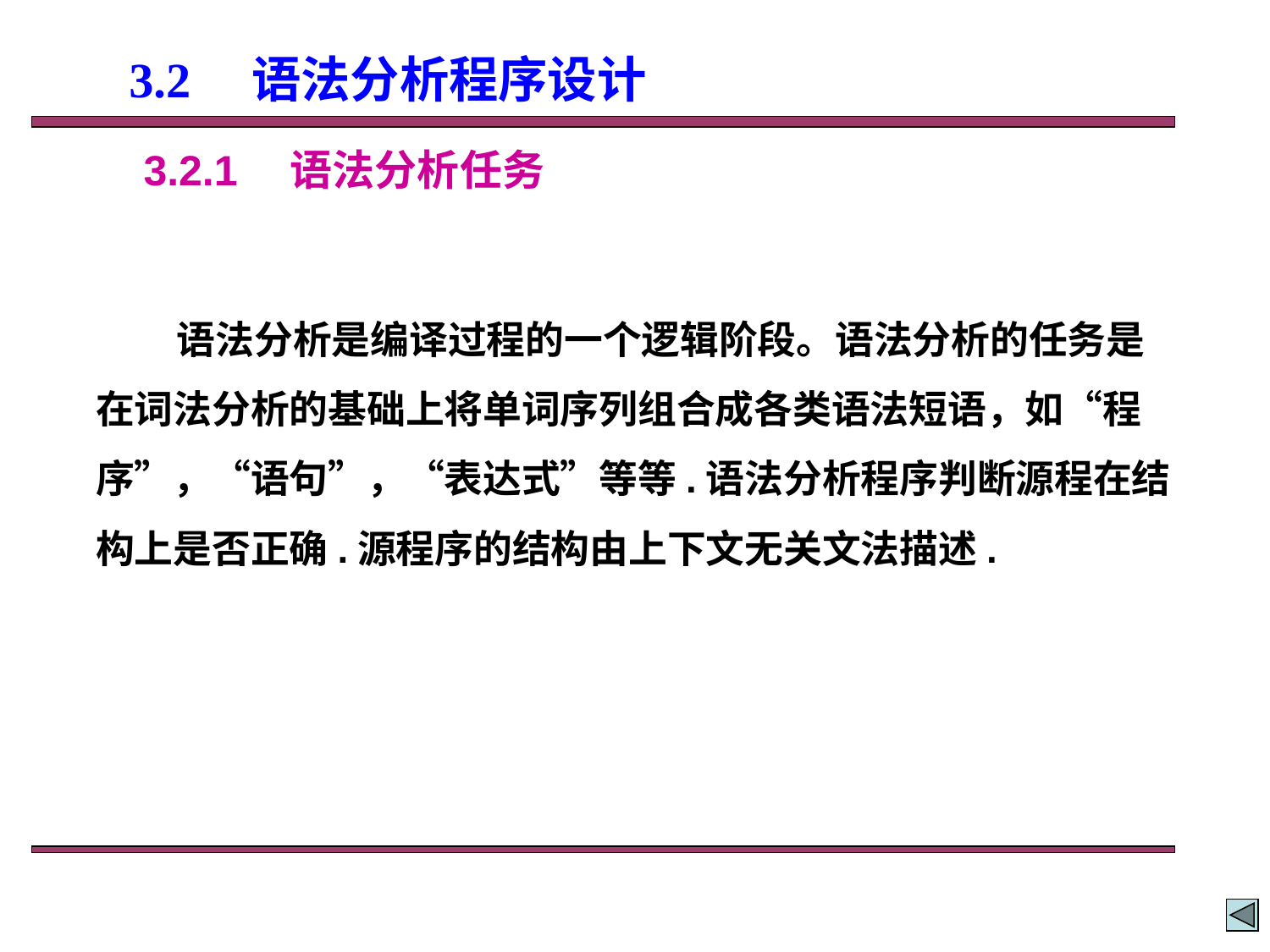

# 3.2　语法分析程序设计
3.2.1　语法分析任务
语法分析是编译过程的一个逻辑阶段。语法分析的任务是在词法分析的基础上将单词序列组合成各类语法短语，如“程序”，“语句”，“表达式”等等.语法分析程序判断源程在结构上是否正确.源程序的结构由上下文无关文法描述.
9